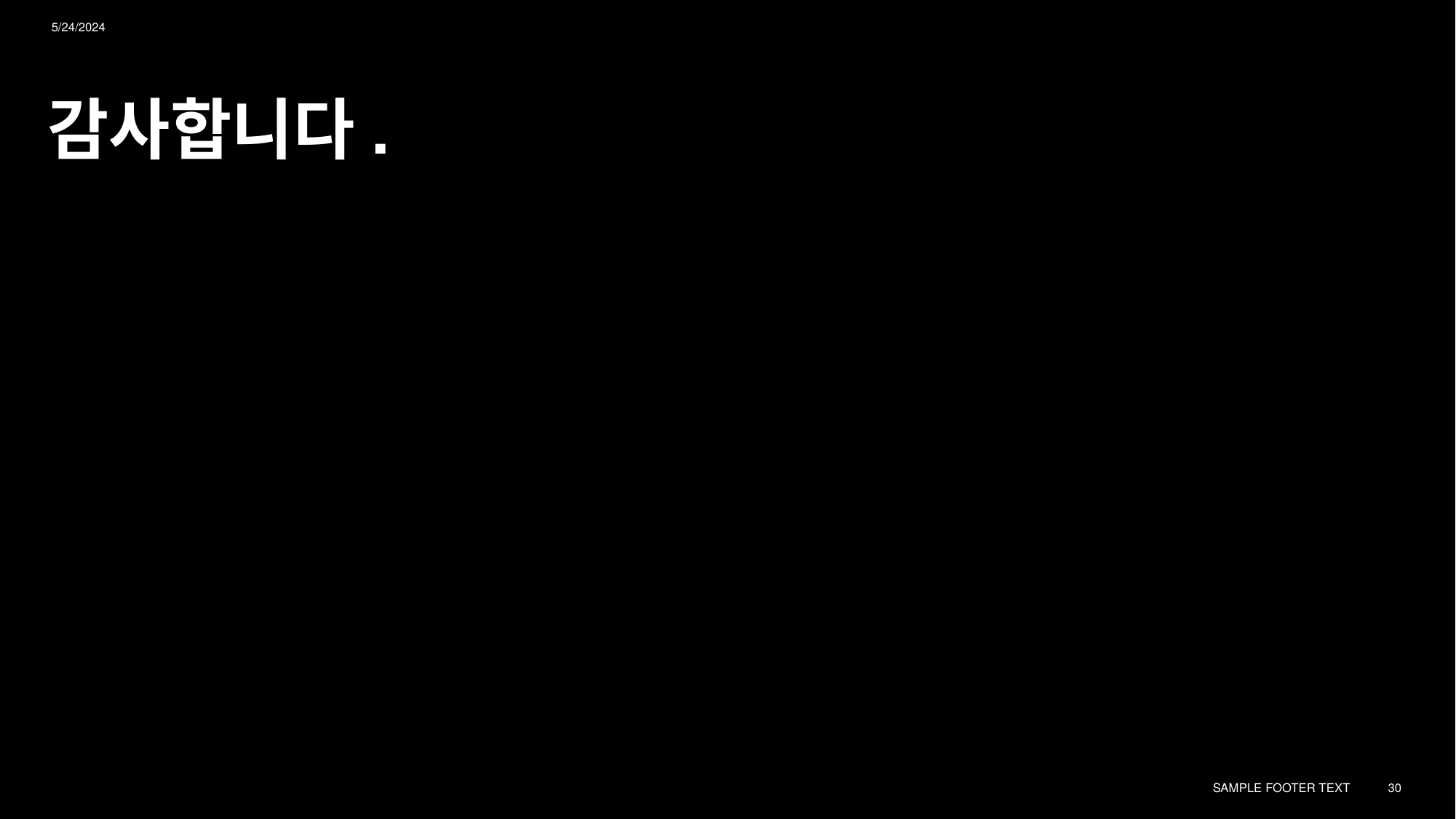

5/24/2024
# 감사합니다.
Sample Footer Text
30